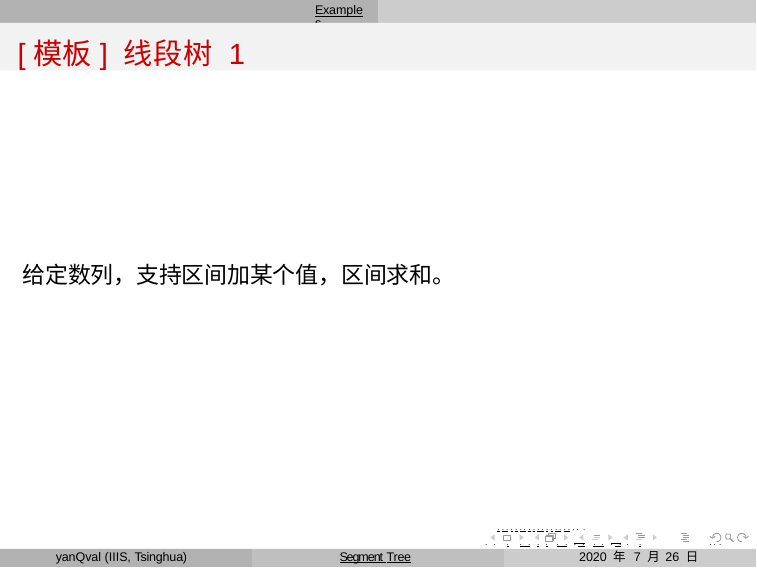

Examples
[模板] 线段树 1
给定数列，支持区间加某个值，区间求和。
. . . . . . . . . . . . . . . . . . . .
.   .     .     .   .   .   .    .   .   .   .    .   .   .   . .     .	. . .
2020 年  7 月 26 日	7 / 29

yanQval (IIIS, Tsinghua)
Segment Tree